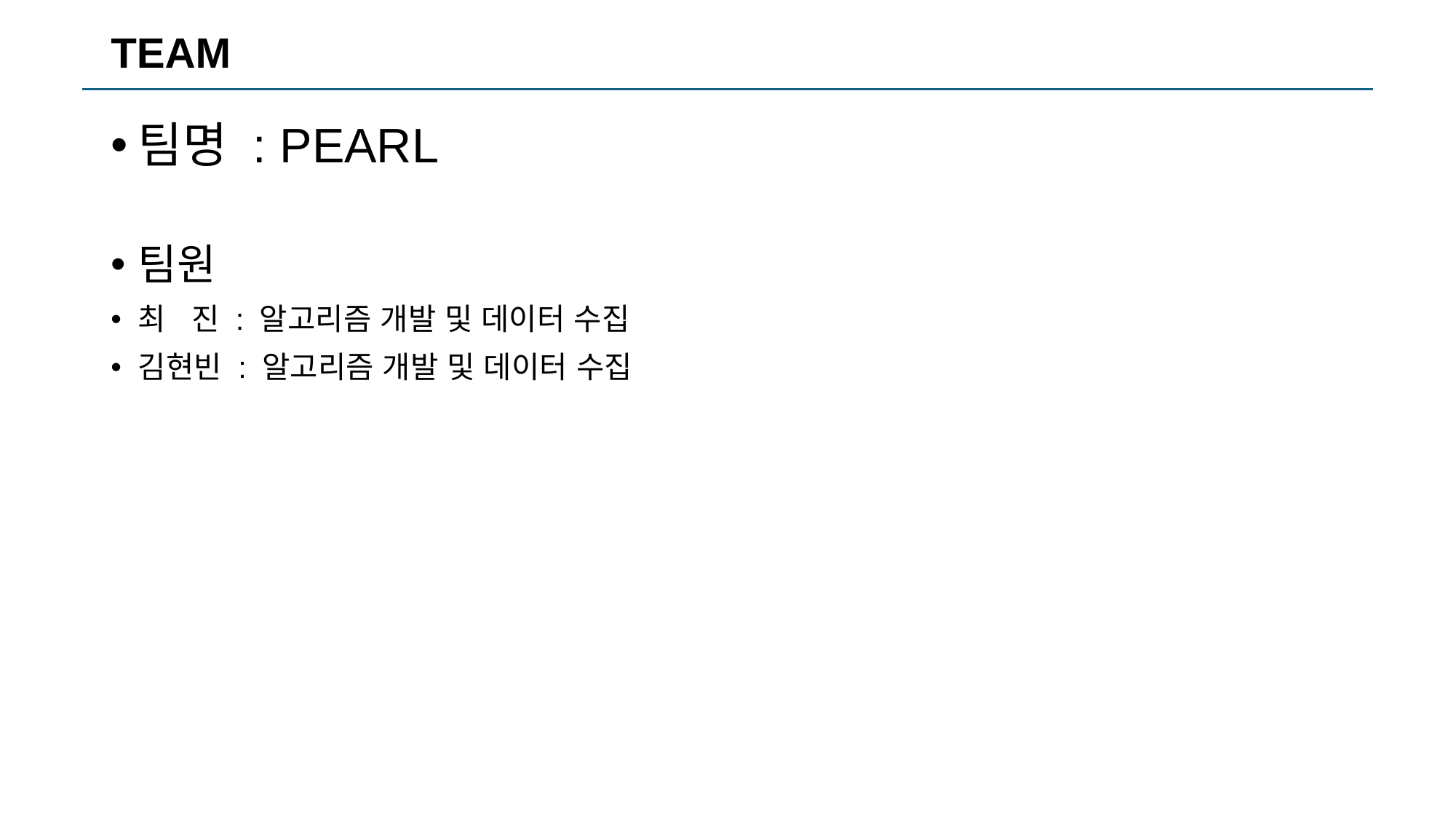

# TEAM
팀명 : PEARL

팀원
최   진 : 알고리즘 개발 및 데이터 수집
김현빈 : 알고리즘 개발 및 데이터 수집